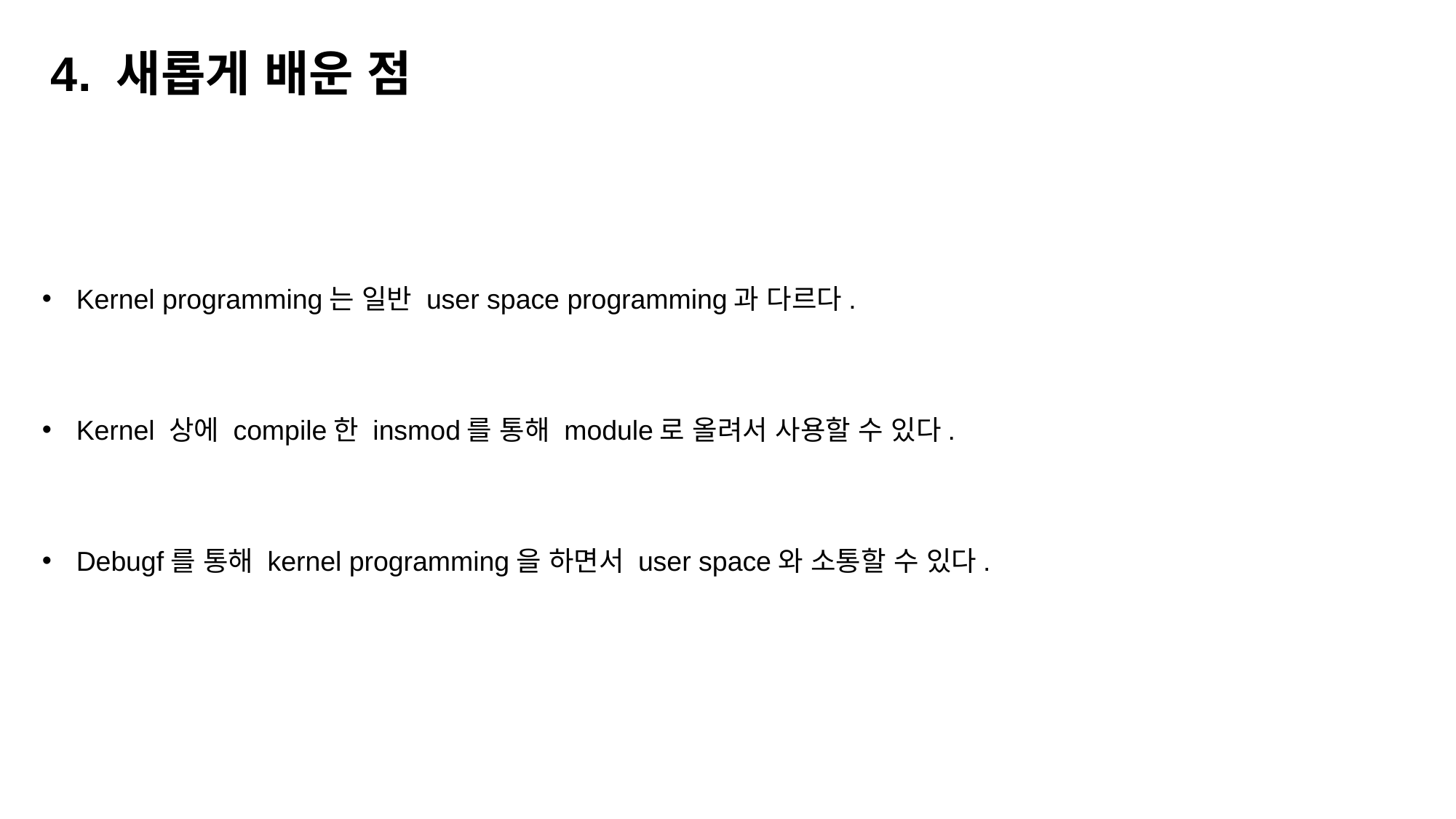

4. 새롭게 배운 점
Kernel programming는 일반 user space programming과 다르다.

Kernel 상에 compile한 insmod를 통해 module로 올려서 사용할 수 있다.

Debugf를 통해 kernel programming을 하면서 user space와 소통할 수 있다.